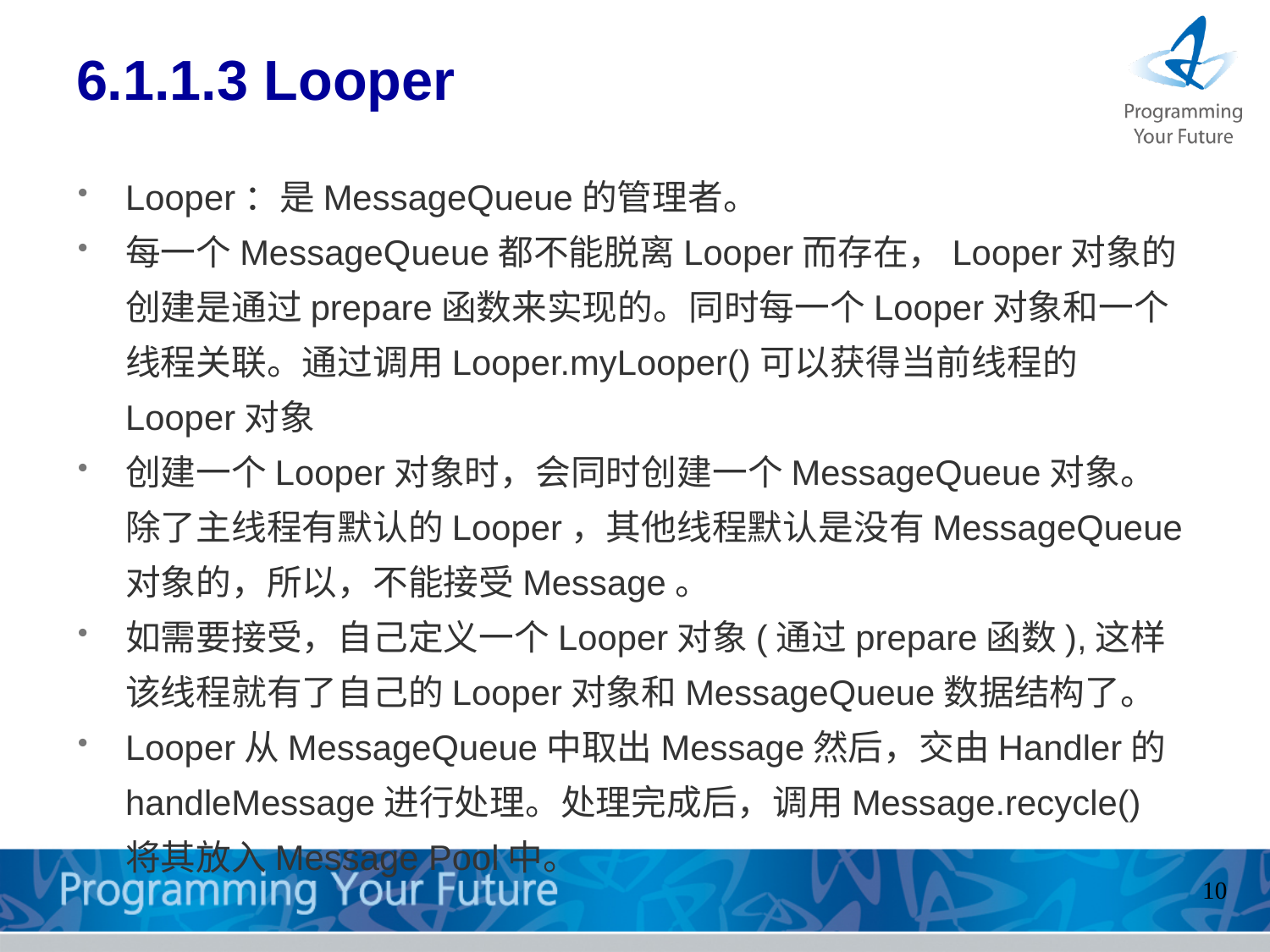

# 6.1.1.3 Looper
Looper：是MessageQueue的管理者。
每一个MessageQueue都不能脱离Looper而存在，Looper对象的创建是通过prepare函数来实现的。同时每一个Looper对象和一个线程关联。通过调用Looper.myLooper()可以获得当前线程的Looper对象
创建一个Looper对象时，会同时创建一个MessageQueue对象。除了主线程有默认的Looper，其他线程默认是没有MessageQueue对象的，所以，不能接受Message。
如需要接受，自己定义一个Looper对象(通过prepare函数),这样该线程就有了自己的Looper对象和MessageQueue数据结构了。
Looper从MessageQueue中取出Message然后，交由Handler的handleMessage进行处理。处理完成后，调用Message.recycle()将其放入Message Pool中。